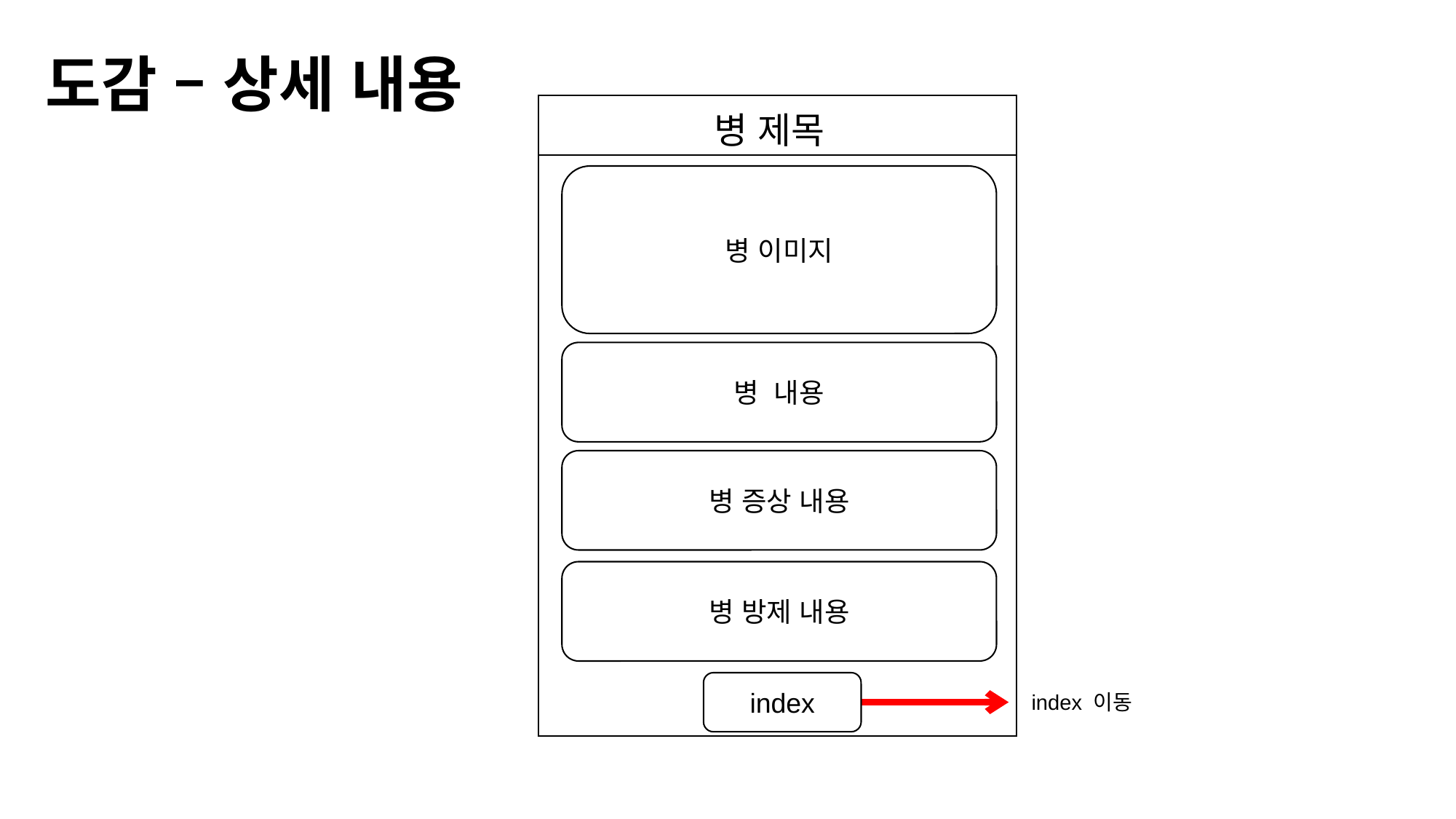

도감 – 상세 내용

병 제목
병 이미지
병  내용
병 증상 내용
병 방제 내용
index
  index 이동